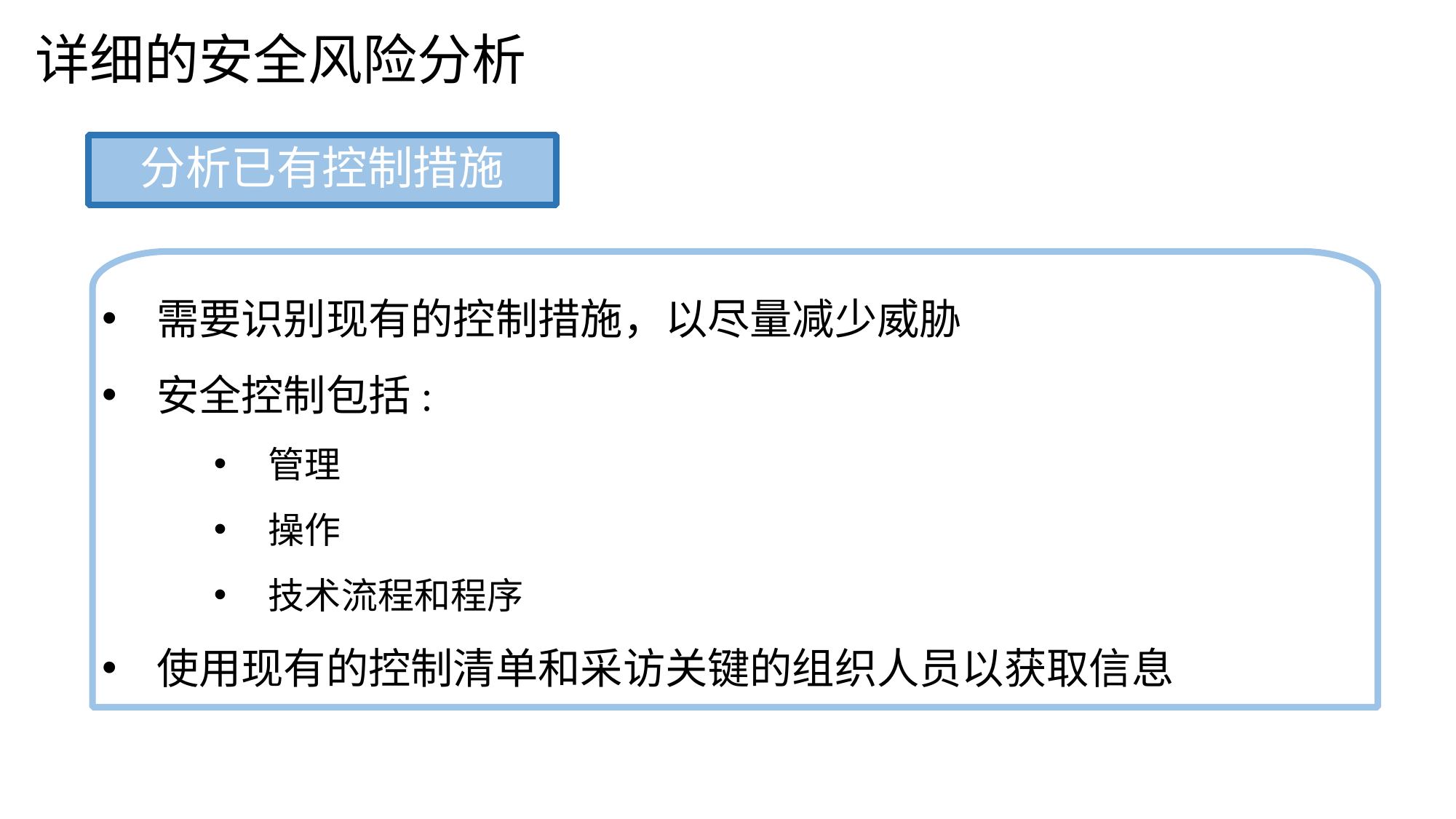

详细的安全风险分析

分析已有控制措施
需要识别现有的控制措施，以尽量减少威胁
安全控制包括:
管理
操作
技术流程和程序
使用现有的控制清单和采访关键的组织人员以获取信息